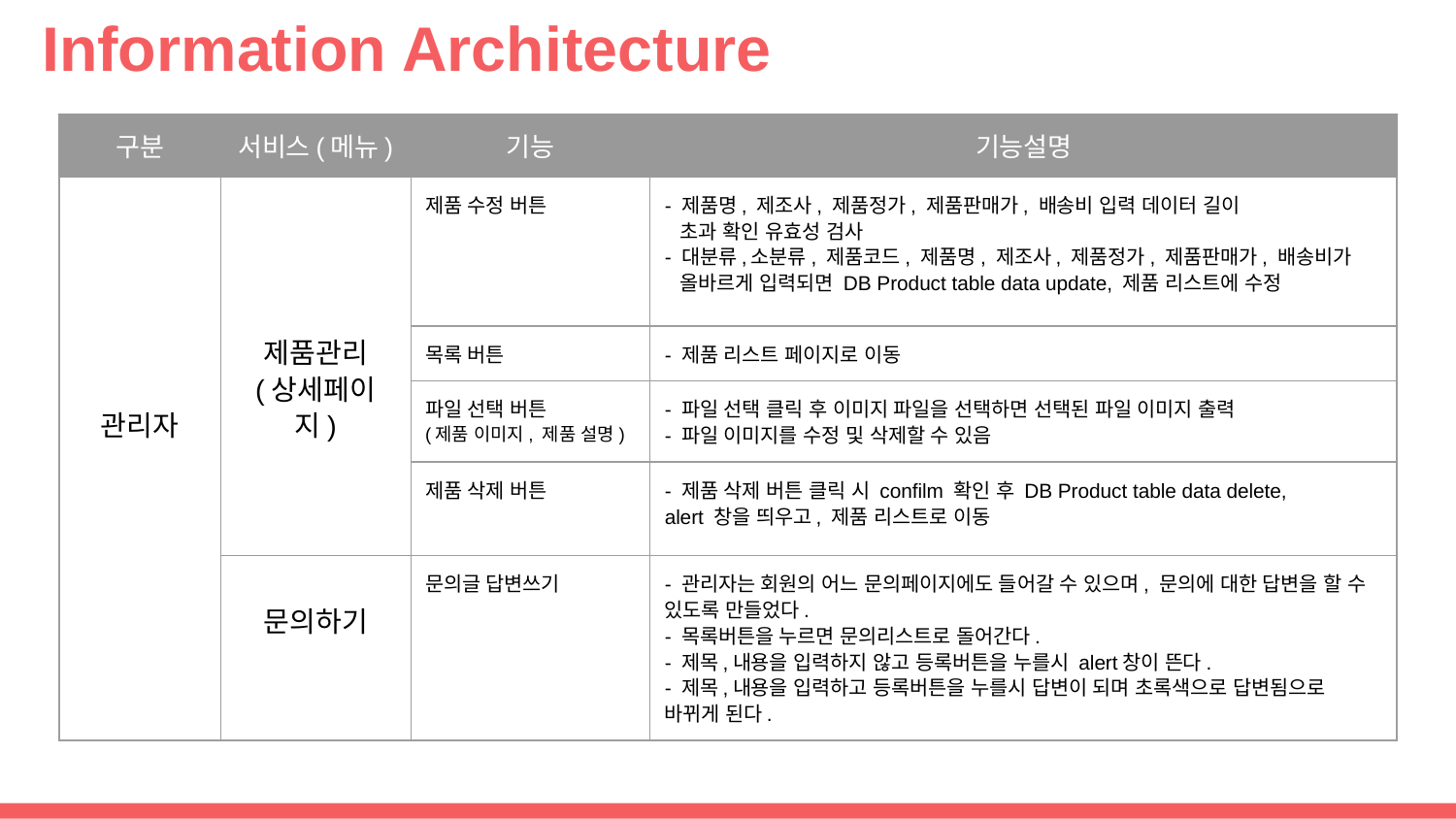

# Information Architecture
| 구분 | 서비스(메뉴) | 기능 | 기능설명 |
| --- | --- | --- | --- |
| 관리자 | 제품관리 (상세페이지) | 제품 수정 버튼 | - 제품명, 제조사, 제품정가, 제품판매가, 배송비 입력 데이터 길이 초과 확인 유효성 검사 - 대분류,소분류, 제품코드, 제품명, 제조사, 제품정가, 제품판매가, 배송비가 올바르게 입력되면 DB Product table data update, 제품 리스트에 수정 |
|  |  | 목록 버튼 | - 제품 리스트 페이지로 이동 |
|  |  | 파일 선택 버튼 (제품 이미지, 제품 설명) | - 파일 선택 클릭 후 이미지 파일을 선택하면 선택된 파일 이미지 출력 - 파일 이미지를 수정 및 삭제할 수 있음 |
|  |  | 제품 삭제 버튼 | - 제품 삭제 버튼 클릭 시 confilm 확인 후 DB Product table data delete, alert 창을 띄우고, 제품 리스트로 이동 |
|  | 문의하기 | 문의글 답변쓰기 | - 관리자는 회원의 어느 문의페이지에도 들어갈 수 있으며, 문의에 대한 답변을 할 수 있도록 만들었다. - 목록버튼을 누르면 문의리스트로 돌어간다. - 제목,내용을 입력하지 않고 등록버튼을 누를시 alert창이 뜬다. - 제목,내용을 입력하고 등록버튼을 누를시 답변이 되며 초록색으로 답변됨으로 바뀌게 된다. |